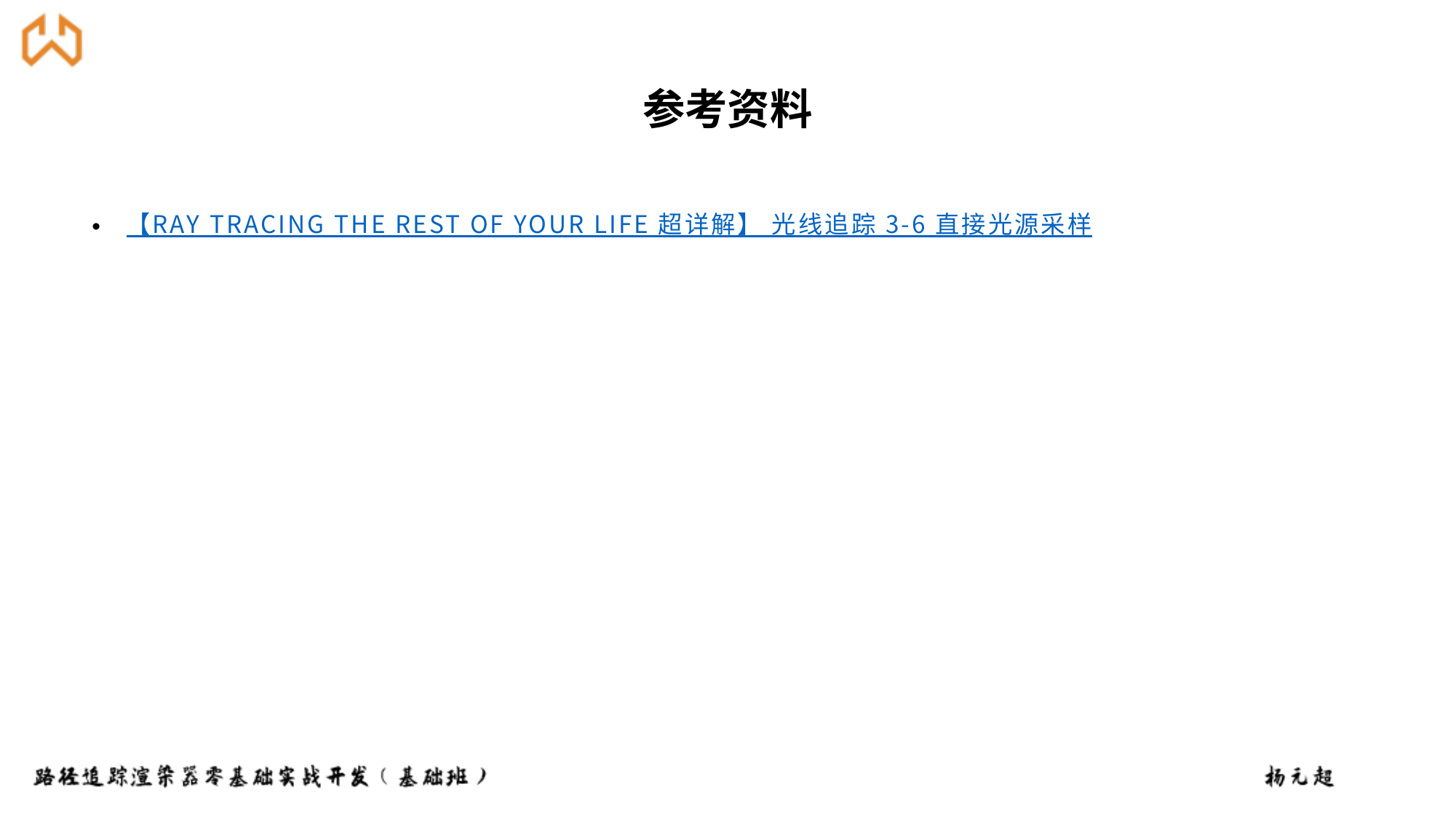

【RAY TRACING THE REST OF YOUR LIFE 超详解】 光线追踪 3-6 直接光源采样